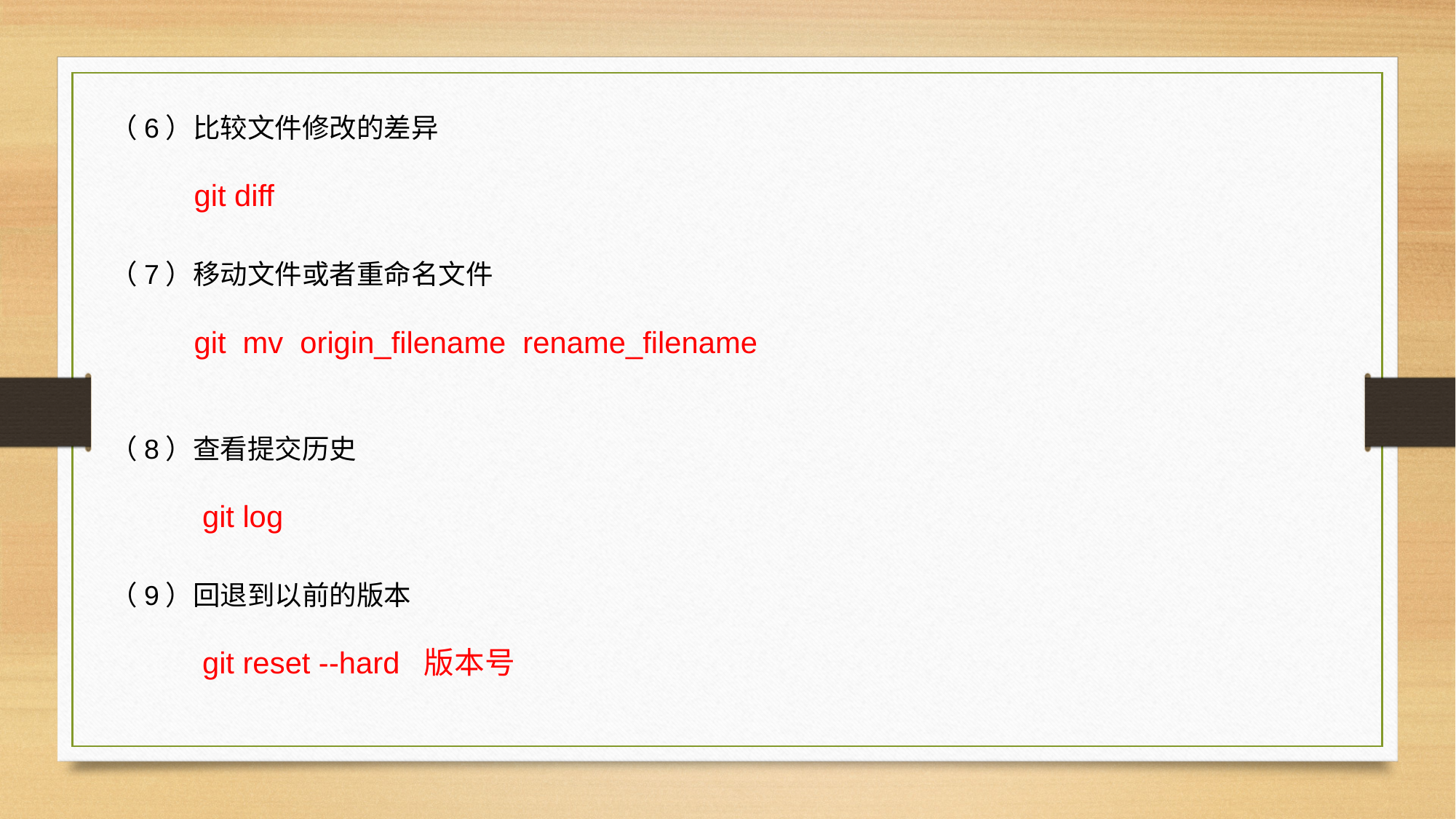

（6）比较文件修改的差异

          git diff

（7）移动文件或者重命名文件

          git  mv  origin_filename  rename_filename

（8）查看提交历史

           git log

（9）回退到以前的版本

           git reset --hard  版本号